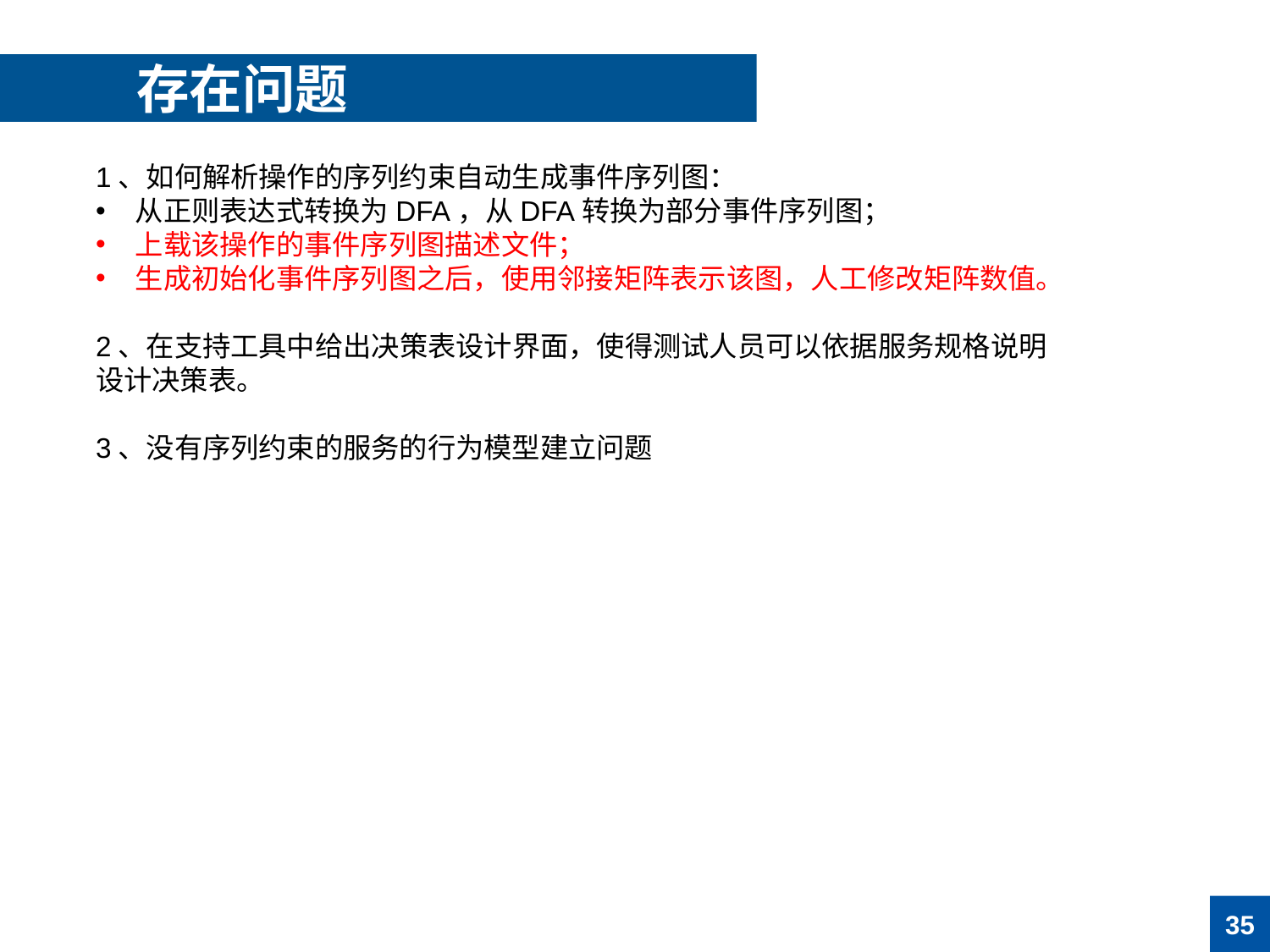

存在问题
1、如何解析操作的序列约束自动生成事件序列图：
从正则表达式转换为DFA，从DFA转换为部分事件序列图；
上载该操作的事件序列图描述文件；
生成初始化事件序列图之后，使用邻接矩阵表示该图，人工修改矩阵数值。

2、在支持工具中给出决策表设计界面，使得测试人员可以依据服务规格说明设计决策表。

3、没有序列约束的服务的行为模型建立问题
35